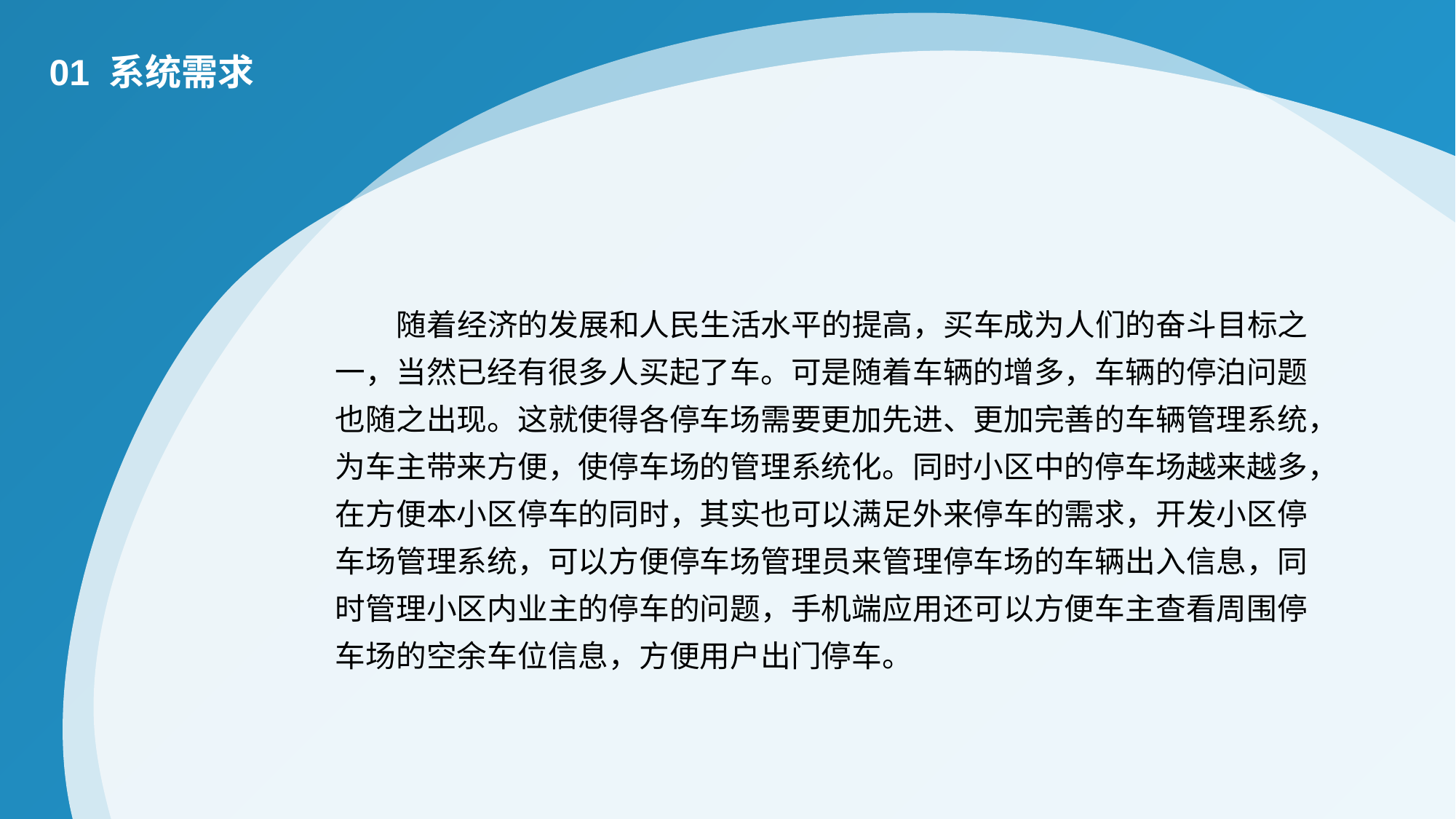

01 系统需求
        随着经济的发展和人民生活水平的提高，买车成为人们的奋斗目标之一，当然已经有很多人买起了车。可是随着车辆的增多，车辆的停泊问题也随之出现。这就使得各停车场需要更加先进、更加完善的车辆管理系统，为车主带来方便，使停车场的管理系统化。同时小区中的停车场越来越多，在方便本小区停车的同时，其实也可以满足外来停车的需求，开发小区停车场管理系统，可以方便停车场管理员来管理停车场的车辆出入信息，同时管理小区内业主的停车的问题，手机端应用还可以方便车主查看周围停车场的空余车位信息，方便用户出门停车。